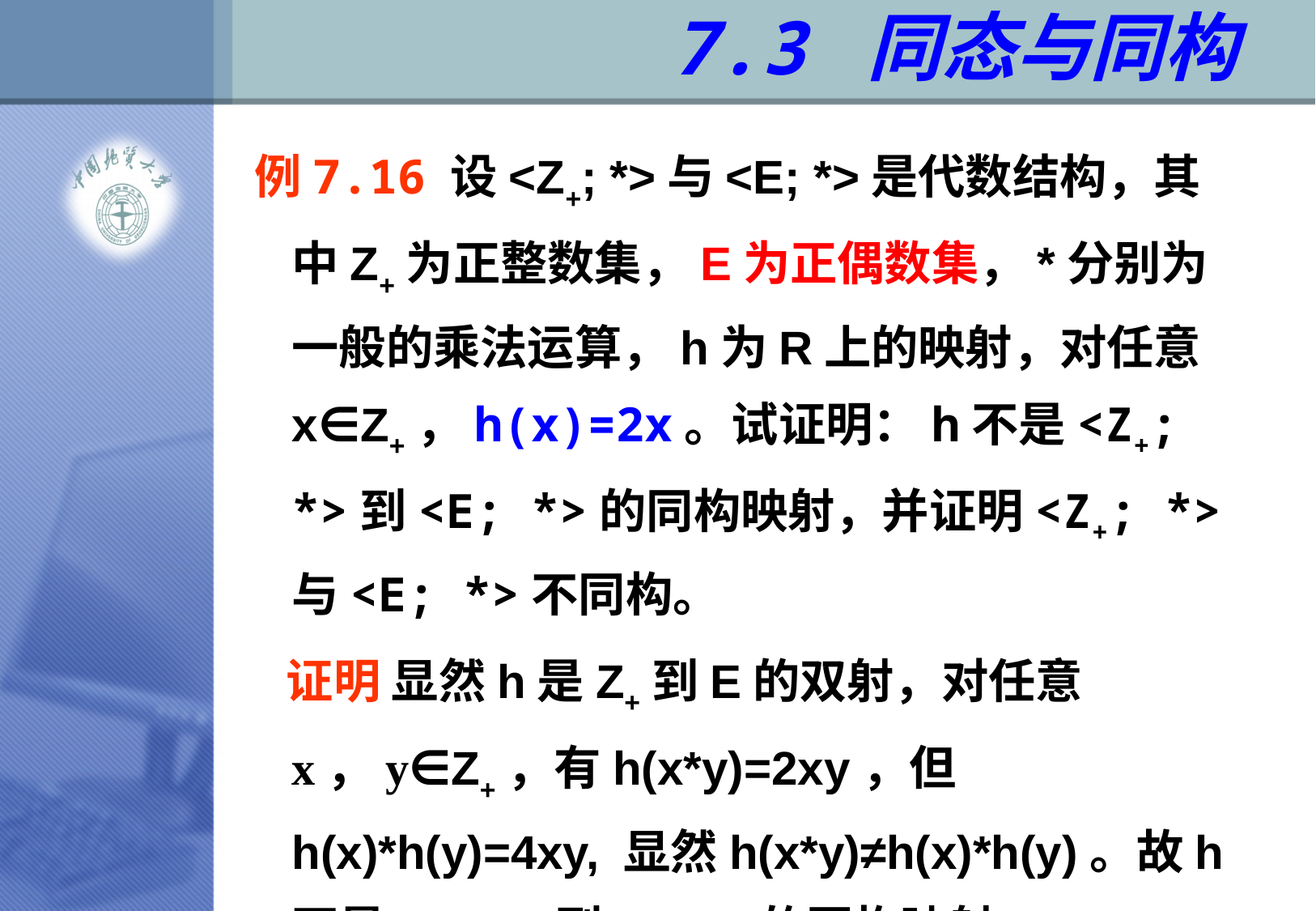

# 7.3 同态与同构
   例7.16 设<Z+; *>与<E; *>是代数结构，其中Z+为正整数集，E为正偶数集，*分别为一般的乘法运算，h为R上的映射，对任意x∈Z+，h(x)=2x。试证明：h不是<Z+; *>到<E; *>的同构映射，并证明<Z+; *>与<E; *>不同构。
      证明 显然h是Z+到E的双射，对任意x，y∈Z+，有h(x*y)=2xy，但h(x)*h(y)=4xy, 显然h(x*y)≠h(x)*h(y)。故h不是<Z+; *>到<E; *>的同构映射。